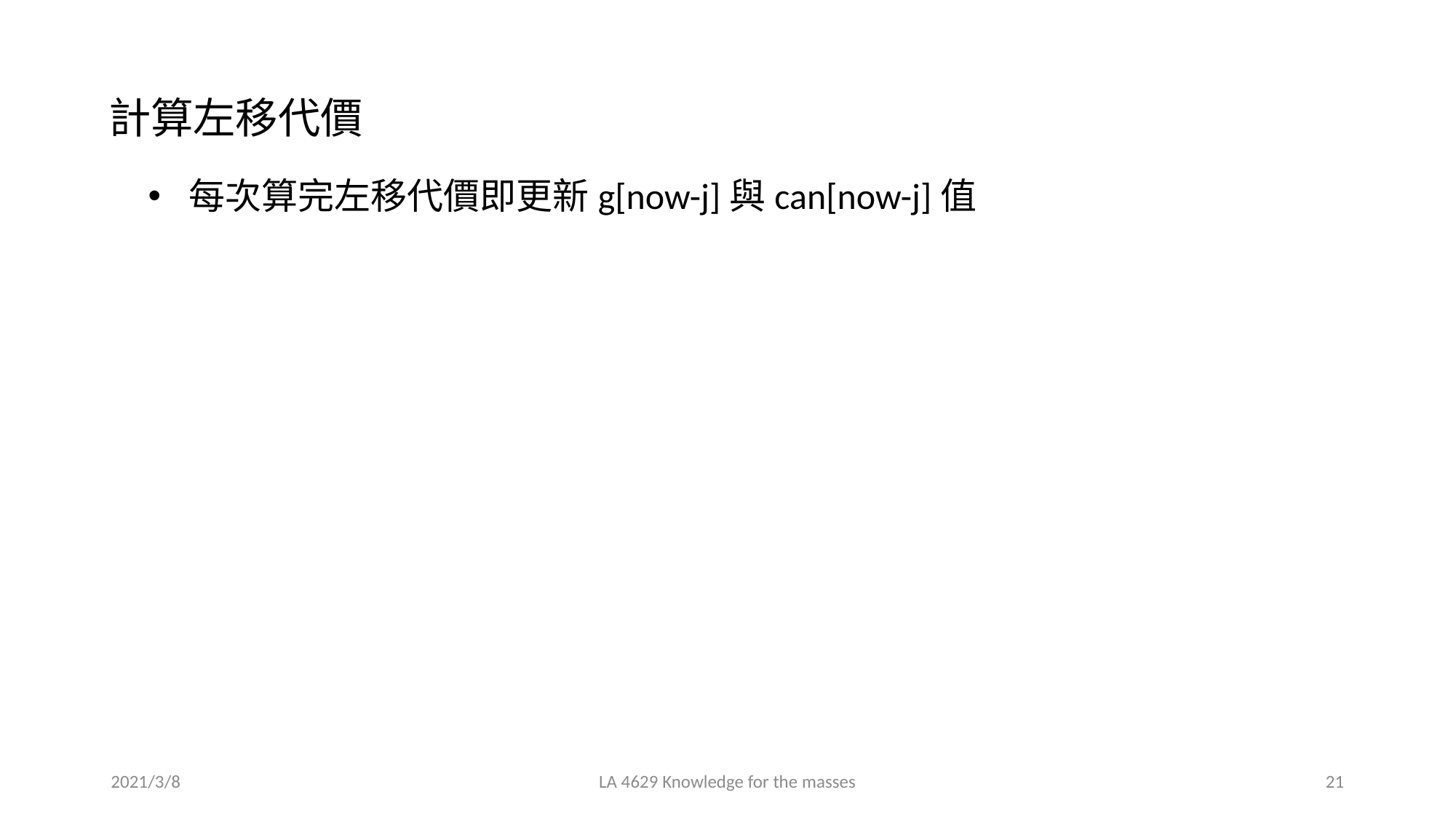

計算左移代價
每次算完左移代價即更新g[now-j]與can[now-j]值
2021/3/8
LA 4629 Knowledge for the masses
21